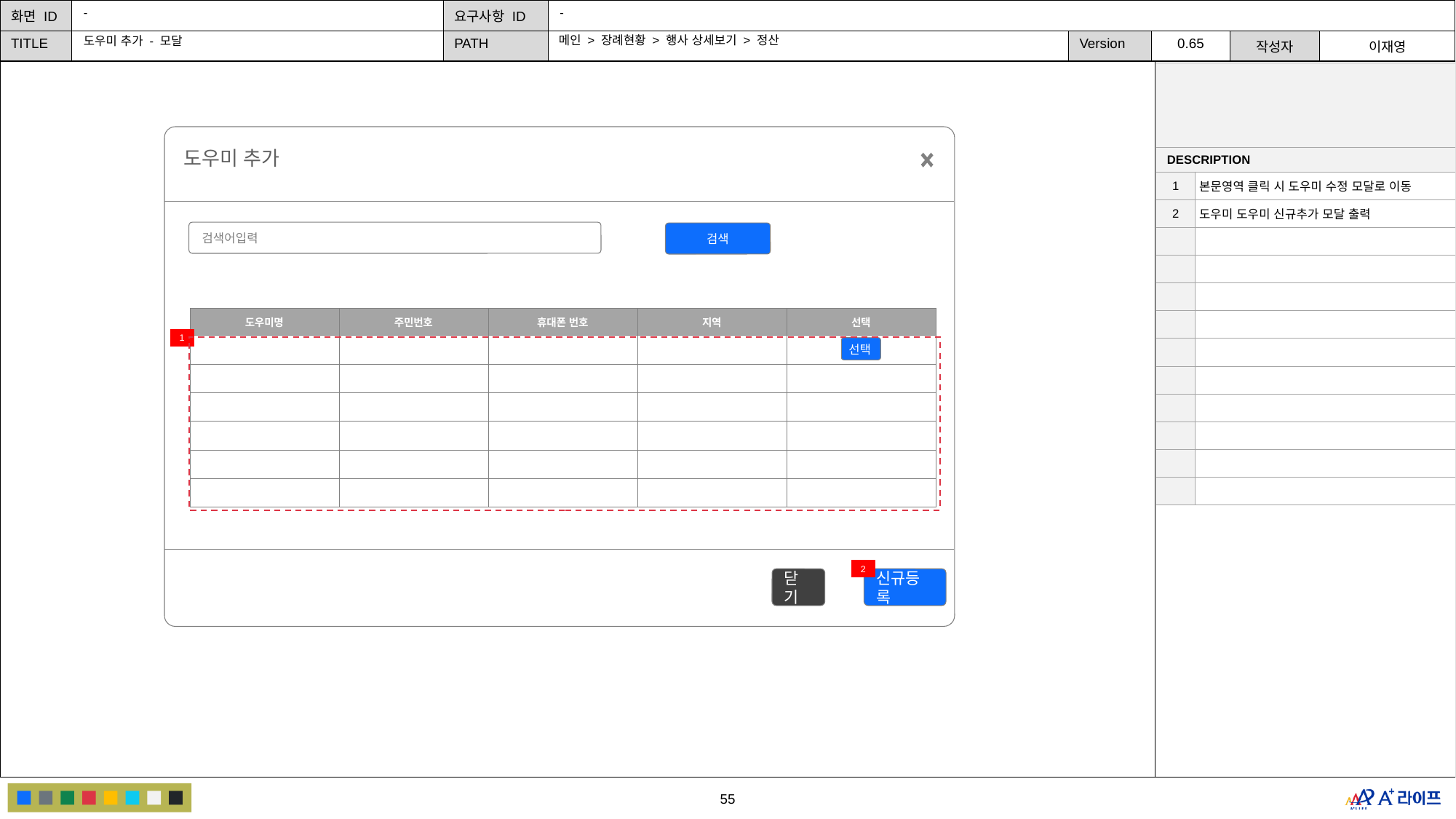

-
-
메인 > 장례현황 > 행사 상세보기 > 정산
도우미 추가 - 모달
|  |  |
| --- | --- |
| DESCRIPTION |  |
| 1 | 본문영역 클릭 시 도우미 수정 모달로 이동 |
| 2 | 도우미 도우미 신규추가 모달 출력 |
|  |  |
|  |  |
|  |  |
|  |  |
|  |  |
|  |  |
|  |  |
|  |  |
|  |  |
|  |  |
도우미 추가

검색어입력
검색
| 도우미명 | 주민번호 | 휴대폰 번호 | 지역 | 선택 |
| --- | --- | --- | --- | --- |
|  |  |  |  |  |
|  |  |  |  |  |
|  |  |  |  |  |
|  |  |  |  |  |
|  |  |  |  |  |
|  |  |  |  |  |
1

선택

2
닫기
신규등록